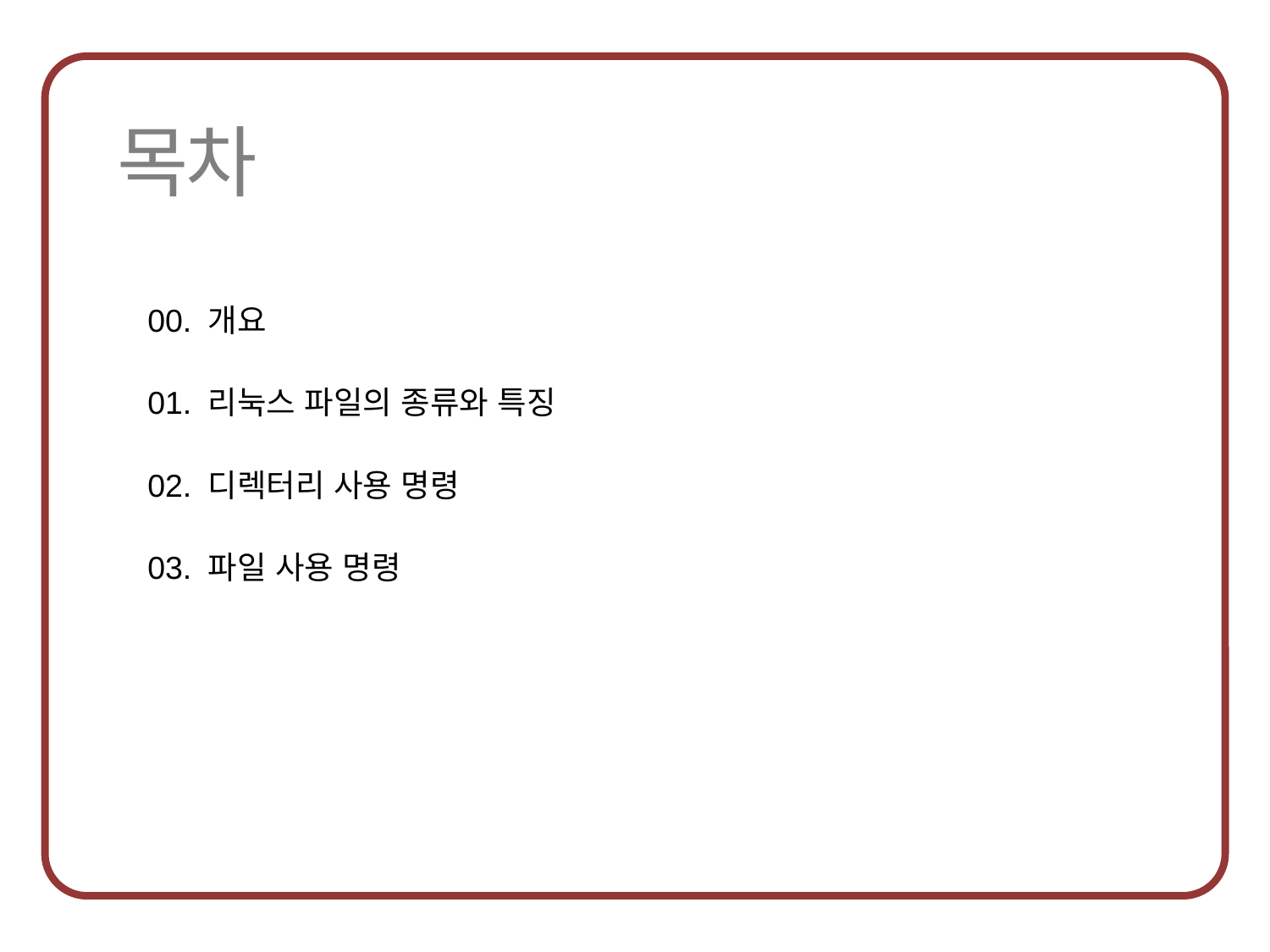

00. 개요
01. 리눅스 파일의 종류와 특징
02. 디렉터리 사용 명령
03. 파일 사용 명령